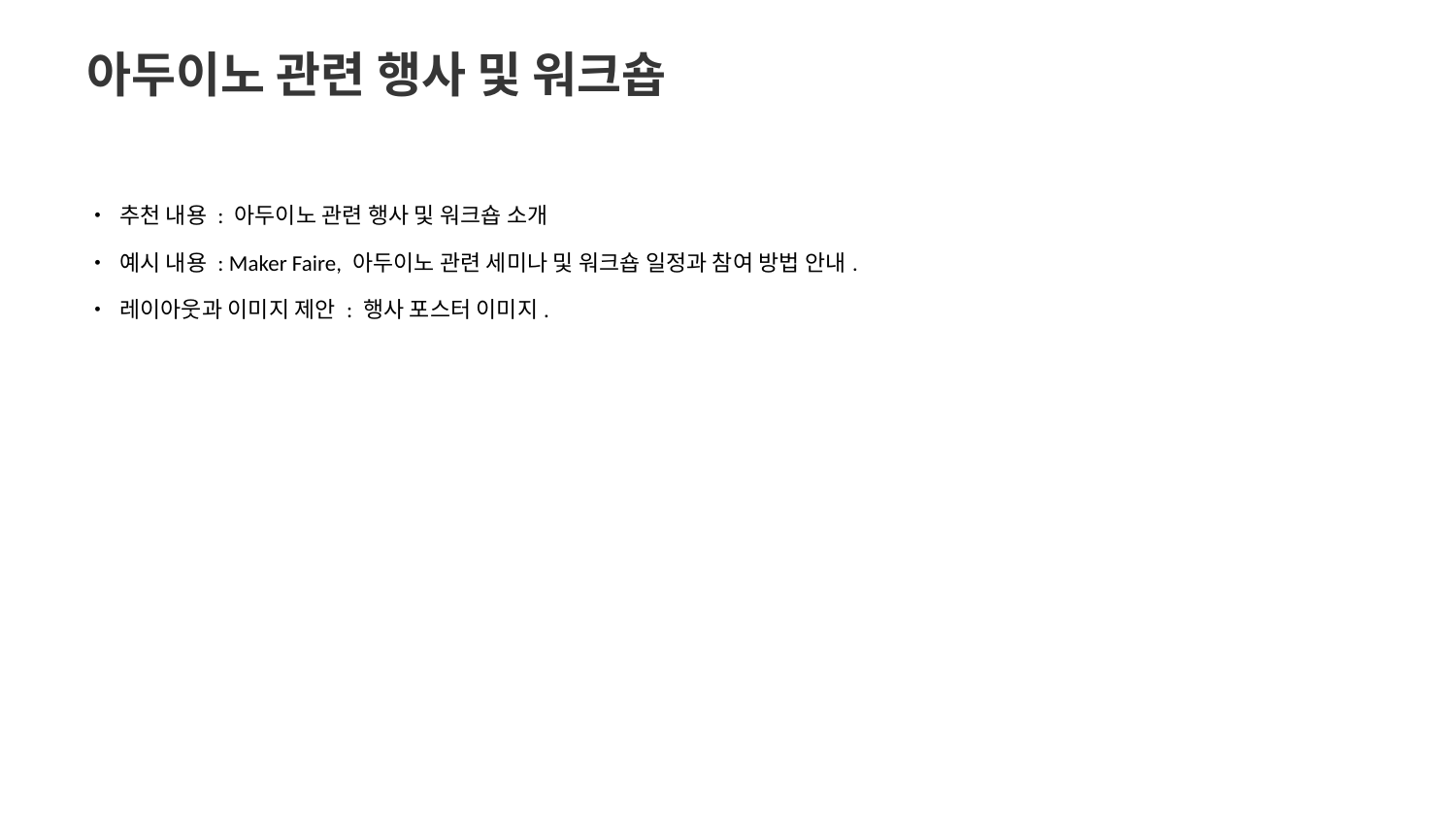

아두이노 관련 행사 및 워크숍
• 추천 내용 : 아두이노 관련 행사 및 워크숍 소개
• 예시 내용 : Maker Faire, 아두이노 관련 세미나 및 워크숍 일정과 참여 방법 안내.
• 레이아웃과 이미지 제안 : 행사 포스터 이미지.